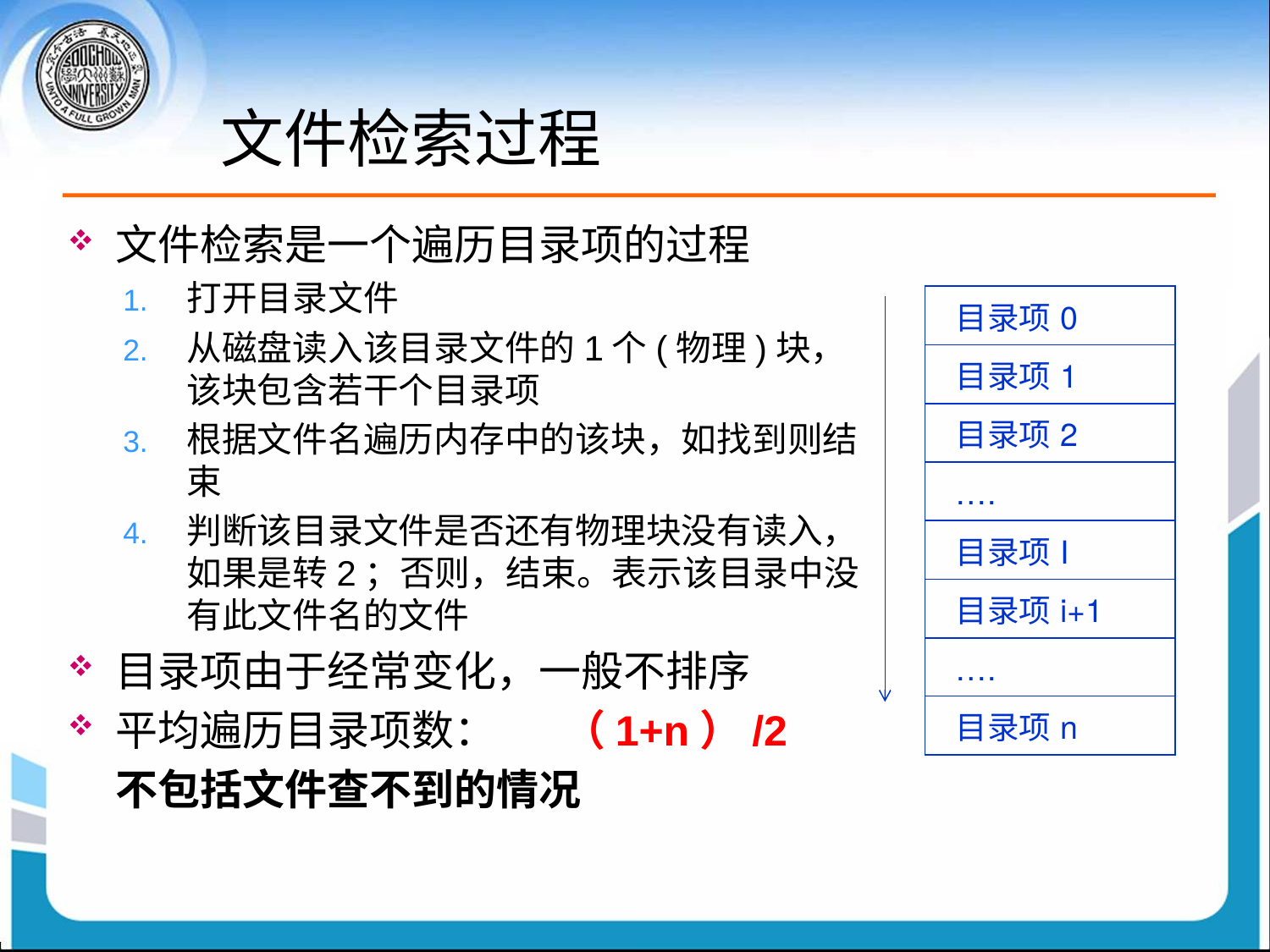

# 文件检索过程
文件检索是一个遍历目录项的过程
打开目录文件
从磁盘读入该目录文件的1个(物理)块，该块包含若干个目录项
根据文件名遍历内存中的该块，如找到则结束
判断该目录文件是否还有物理块没有读入，如果是转2；否则，结束。表示该目录中没有此文件名的文件
目录项由于经常变化，一般不排序
平均遍历目录项数：       （1+n）/2
	不包括文件查不到的情况
| 目录项0 |
| --- |
| 目录项1 |
| 目录项2 |
| …. |
| 目录项I |
| 目录项i+1 |
| …. |
| 目录项n |